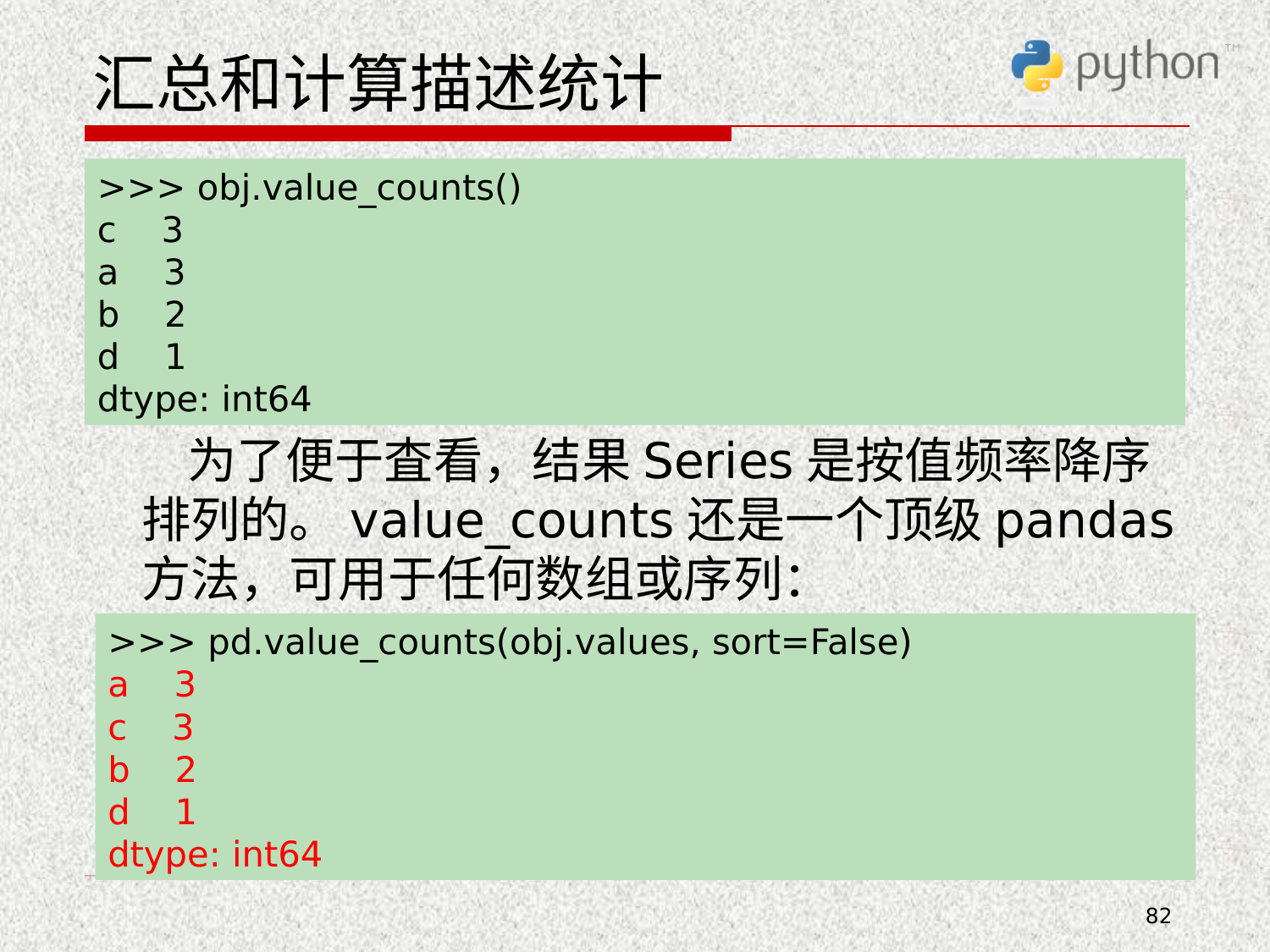

# 汇总和计算描述统计

         为了便于査看，结果Series是按值频率降序排列的。value_counts还是一个顶级pandas方法，可用于任何数组或序列：
>>> obj.value_counts()
c    3
a    3
b    2
d    1
dtype: int64
>>> pd.value_counts(obj.values, sort=False)
a    3
c    3
b    2
d    1
dtype: int64
82